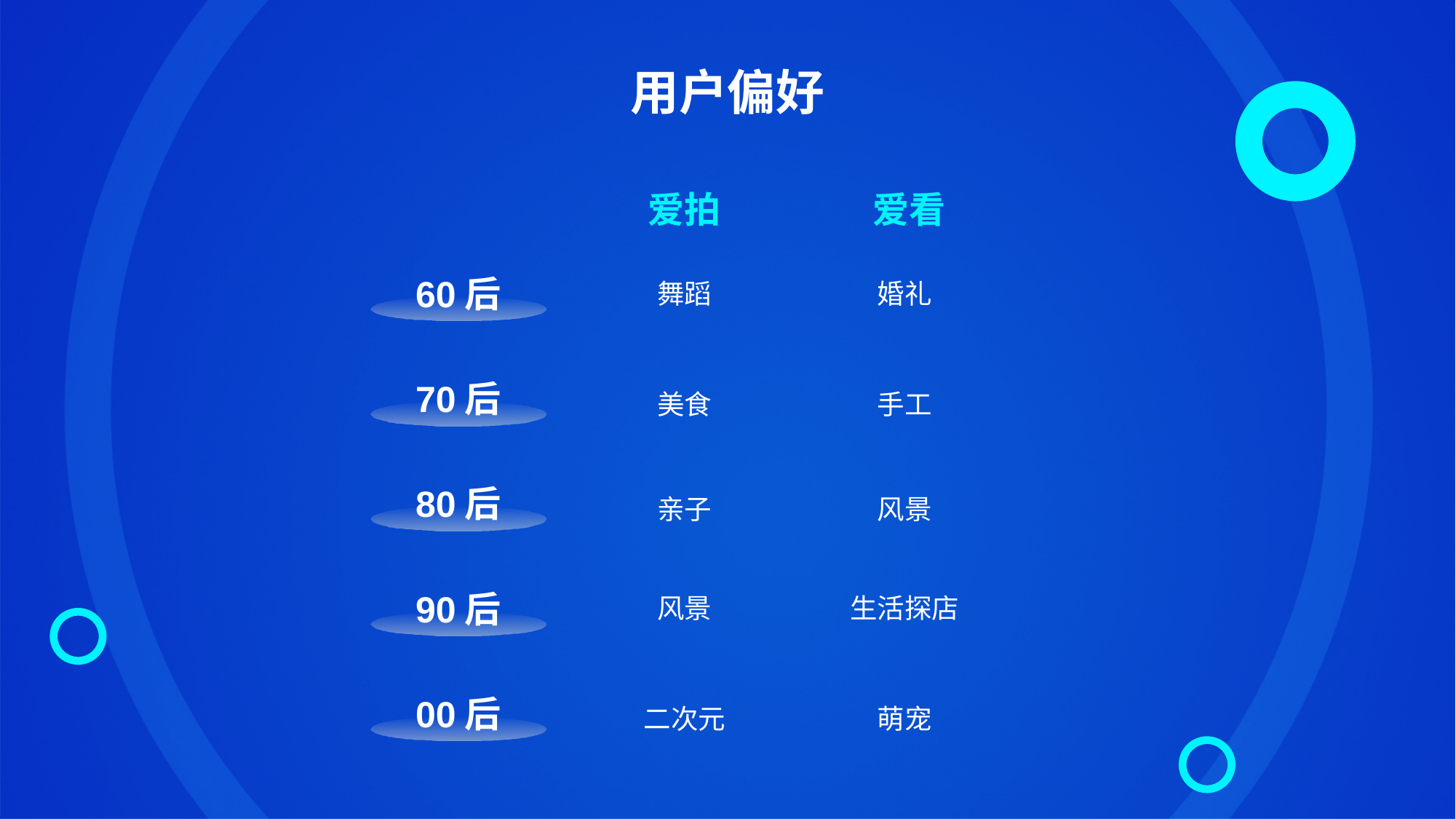

用户偏好

爱拍
爱看
60后

舞蹈
婚礼
70后

美食
手工
80后

亲子
风景
90后

风景
生活探店

00后

二次元
萌宠